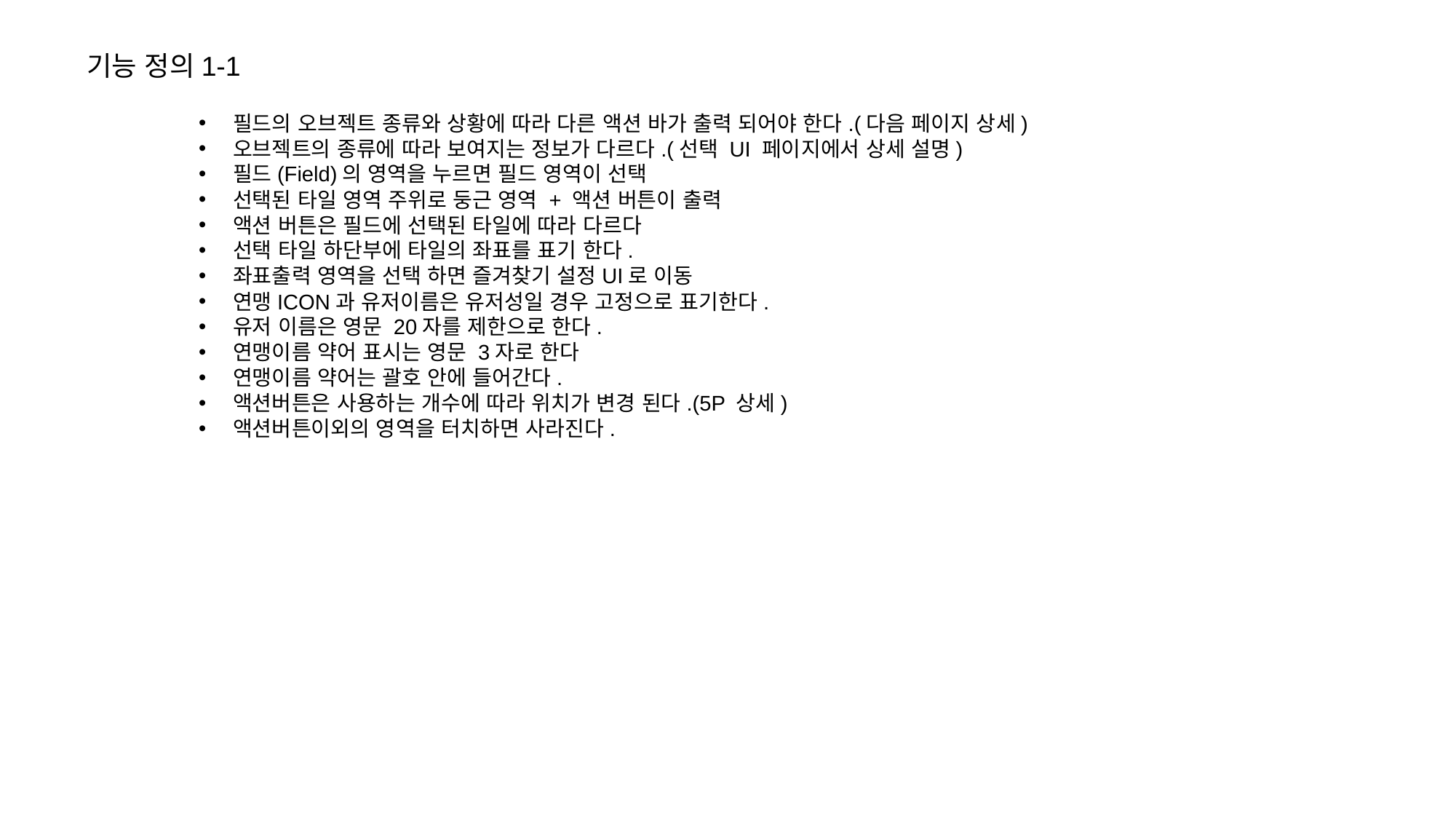

기능 정의1-1
필드의 오브젝트 종류와 상황에 따라 다른 액션 바가 출력 되어야 한다.(다음 페이지 상세)
오브젝트의 종류에 따라 보여지는 정보가 다르다.(선택 UI 페이지에서 상세 설명)
필드(Field)의 영역을 누르면 필드 영역이 선택
선택된 타일 영역 주위로 둥근 영역 + 액션 버튼이 출력
액션 버튼은 필드에 선택된 타일에 따라 다르다
선택 타일 하단부에 타일의 좌표를 표기 한다.
좌표출력 영역을 선택 하면 즐겨찾기 설정UI로 이동
연맹ICON과 유저이름은 유저성일 경우 고정으로 표기한다.
유저 이름은 영문 20자를 제한으로 한다.
연맹이름 약어 표시는 영문 3자로 한다
연맹이름 약어는 괄호 안에 들어간다.
액션버튼은 사용하는 개수에 따라 위치가 변경 된다.(5P 상세)
액션버튼이외의 영역을 터치하면 사라진다.